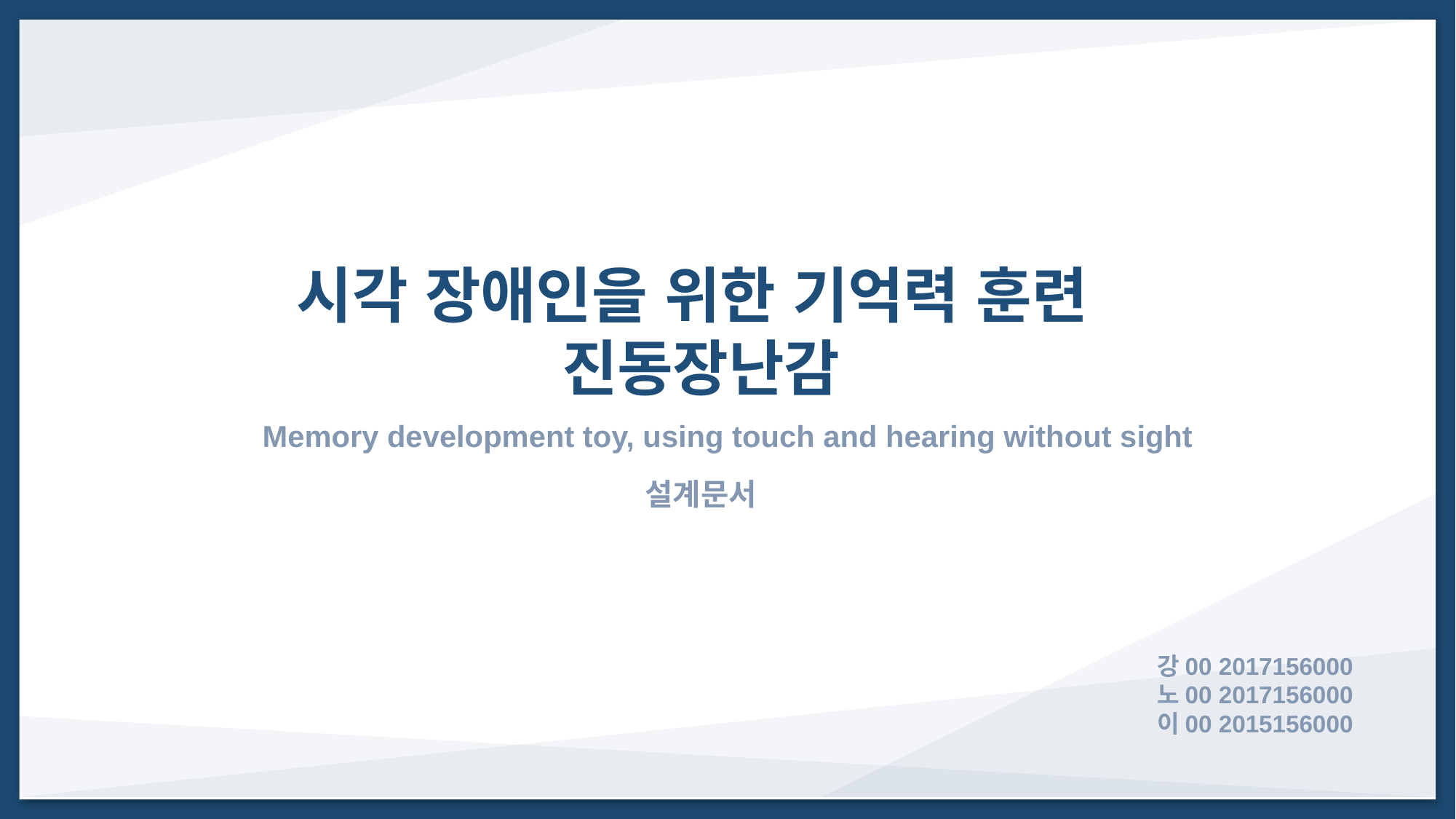

시각 장애인을 위한 기억력 훈련
진동장난감
설계문서

강00 2017156000
노00 2017156000
이00 2015156000

Memory development toy, using touch and hearing without sight